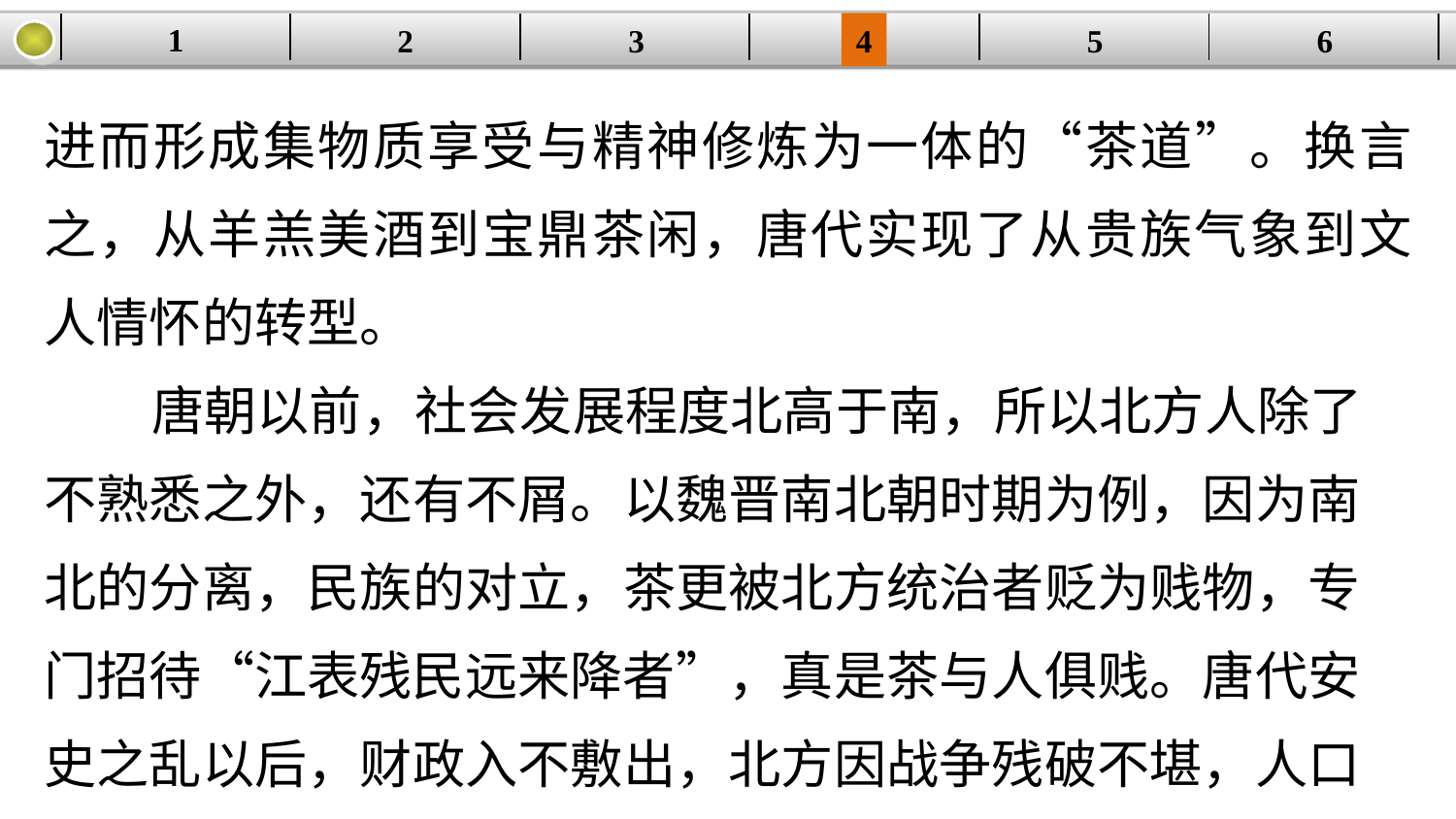

1
3
4
5
6
2
|  |  |  |  |  |  |
| --- | --- | --- | --- | --- | --- |

进而形成集物质享受与精神修炼为一体的“茶道”。换言之，从羊羔美酒到宝鼎茶闲，唐代实现了从贵族气象到文人情怀的转型。
        唐朝以前，社会发展程度北高于南，所以北方人除了不熟悉之外，还有不屑。以魏晋南北朝时期为例，因为南北的分离，民族的对立，茶更被北方统治者贬为贱物，专门招待“江表残民远来降者”，真是茶与人俱贱。唐代安史之乱以后，财政入不敷出，北方因战争残破不堪，人口大量南迁，